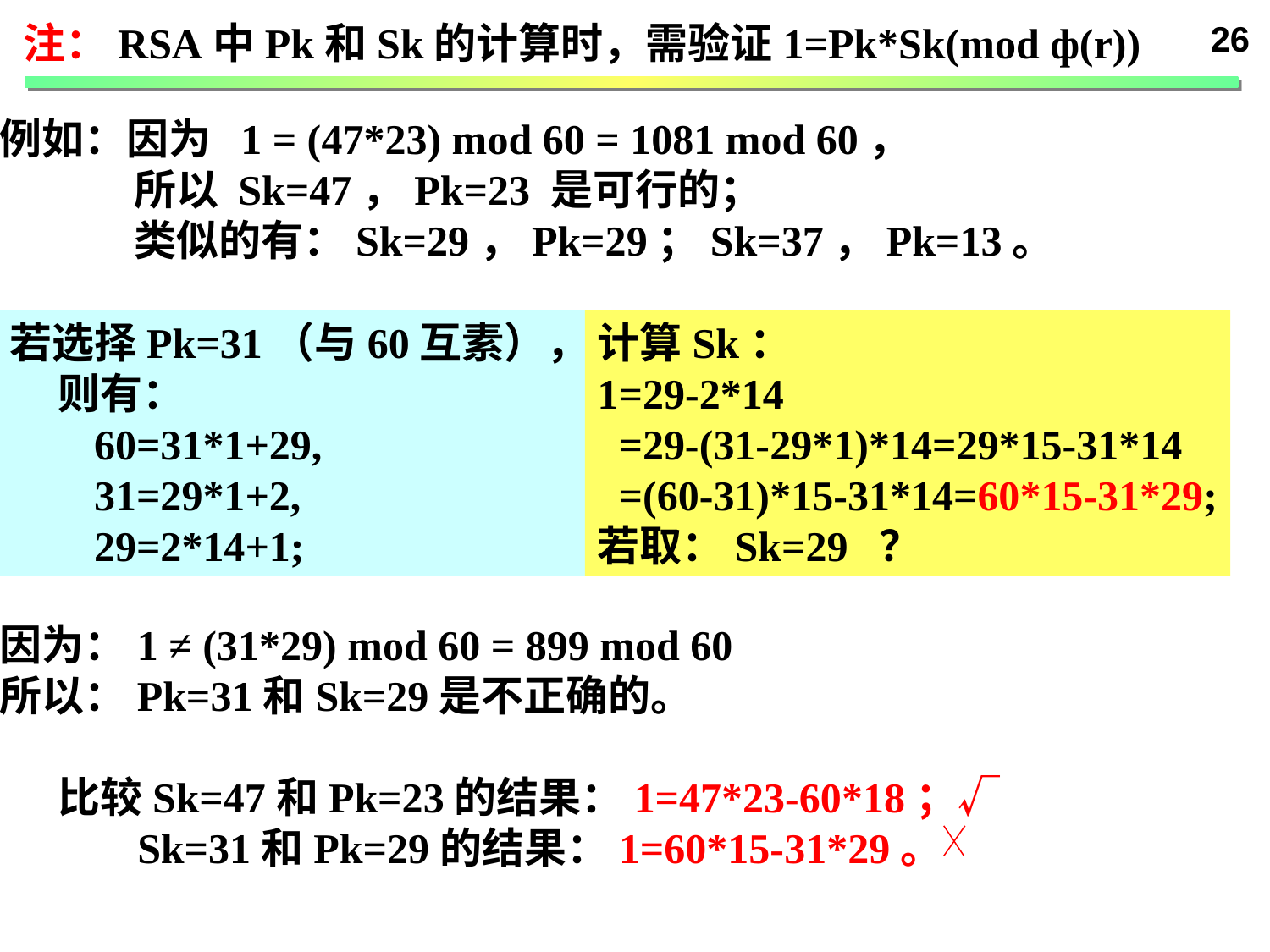

26
注：RSA中Pk和Sk的计算时，需验证1=Pk*Sk(mod ф(r))

例如：因为  1 = (47*23) mod 60 = 1081 mod 60，
             所以 Sk=47，Pk=23 是可行的；
             类似的有：Sk=29，Pk=29；Sk=37，Pk=13。
若选择Pk=31（与60互素），
    则有：
        60=31*1+29,
        31=29*1+2,
        29=2*14+1;
计算Sk：
1=29-2*14
  =29-(31-29*1)*14=29*15-31*14
  =(60-31)*15-31*14=60*15-31*29;
若取：Sk=29  ？
因为：1 ≠ (31*29) mod 60 = 899 mod 60
所以：Pk=31和Sk=29是不正确的。

     比较Sk=47和Pk=23的结果：1=47*23-60*18；√
             Sk=31和Pk=29的结果：1=60*15-31*29。